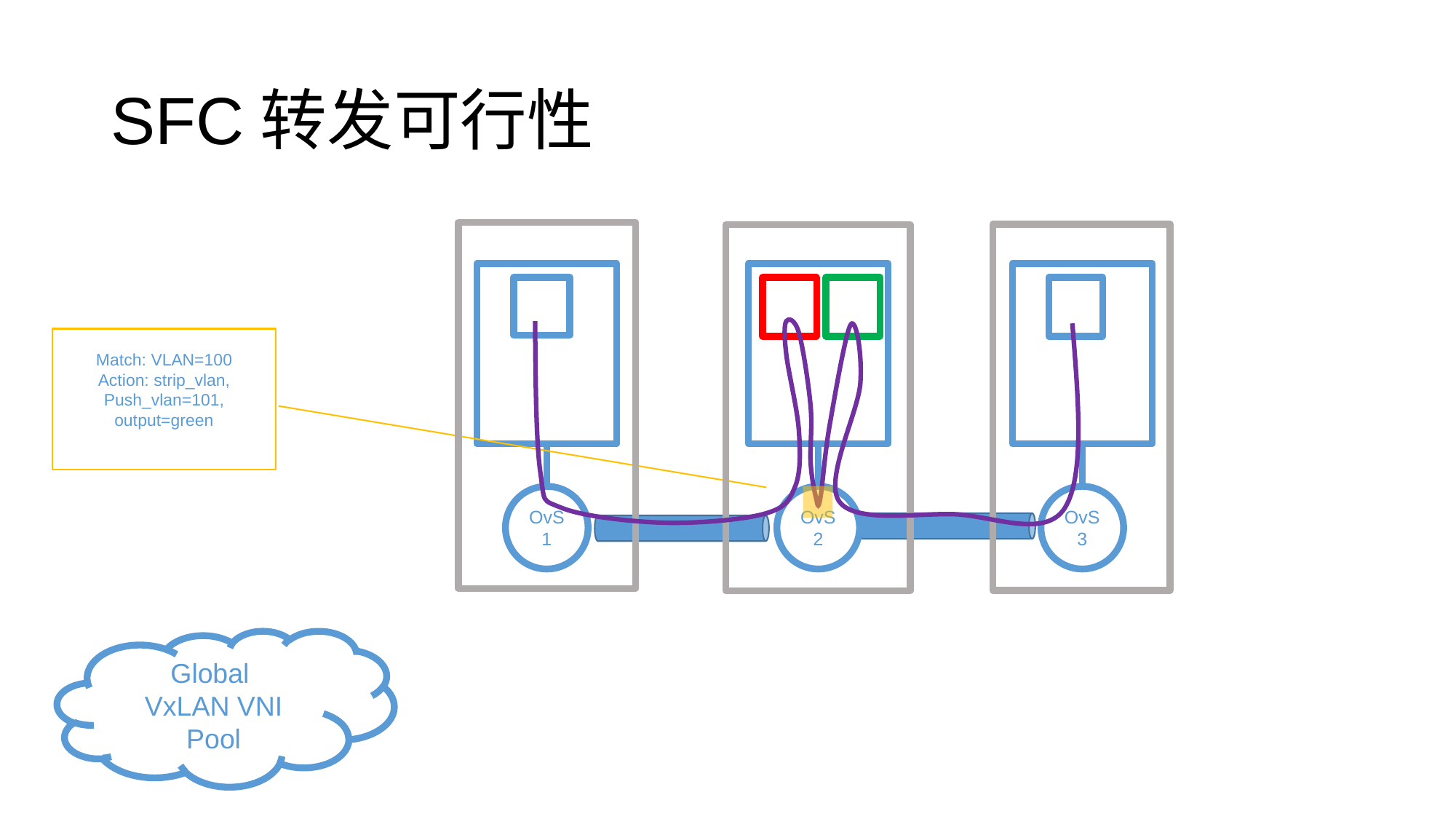

# SFC转发可行性

Match: VLAN=100
Action: strip_vlan,
Push_vlan=101,
output=green

OvS1
OvS3
OvS2
Global
VxLAN VNI Pool